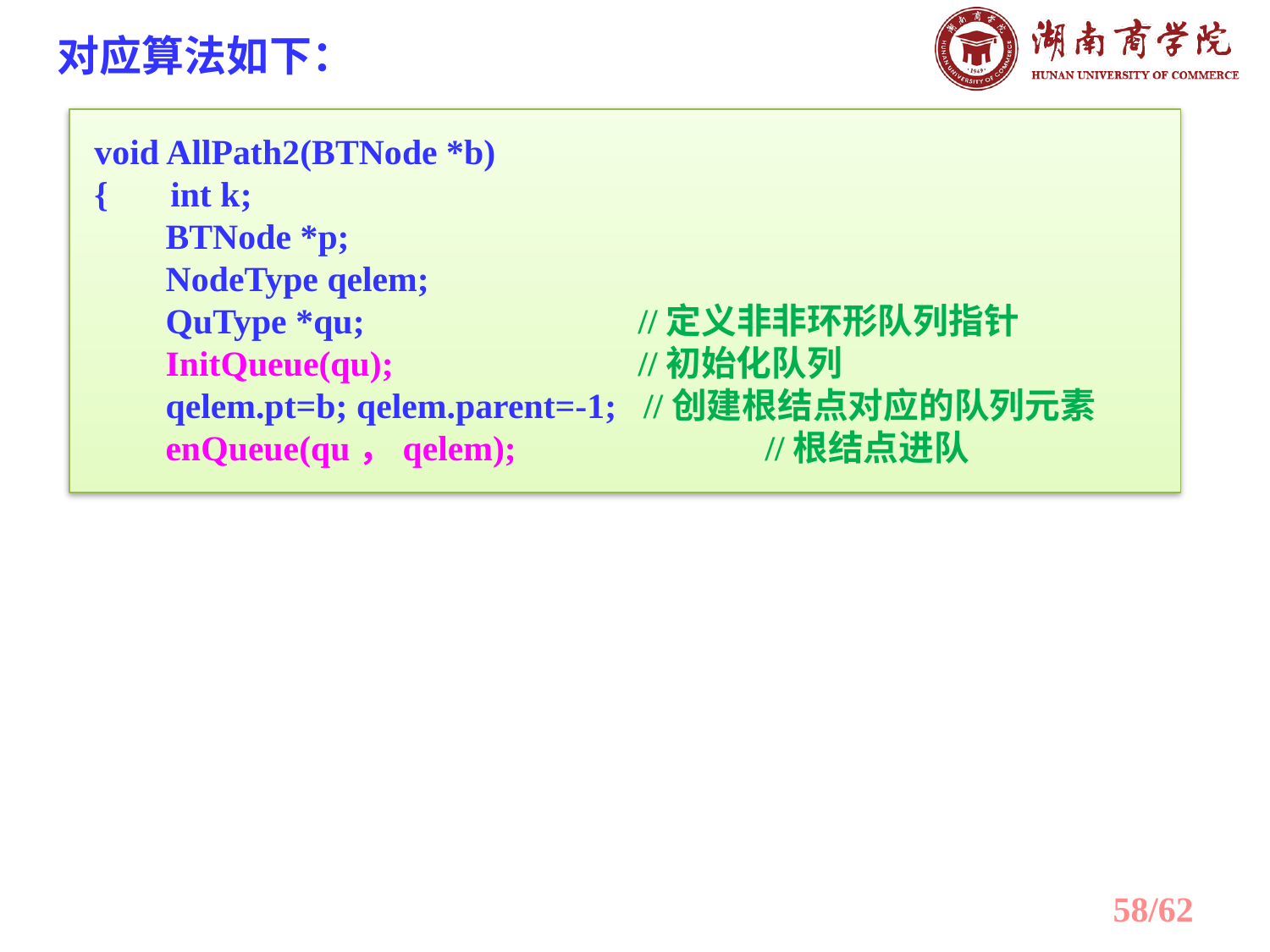

对应算法如下：
void AllPath2(BTNode *b)
{       int k;
        BTNode *p;
        NodeType qelem;
        QuType *qu;		    //定义非非环形队列指针
        InitQueue(qu);		    //初始化队列
        qelem.pt=b; qelem.parent=-1;   //创建根结点对应的队列元素
        enQueue(qu，qelem);		    //根结点进队
58/62